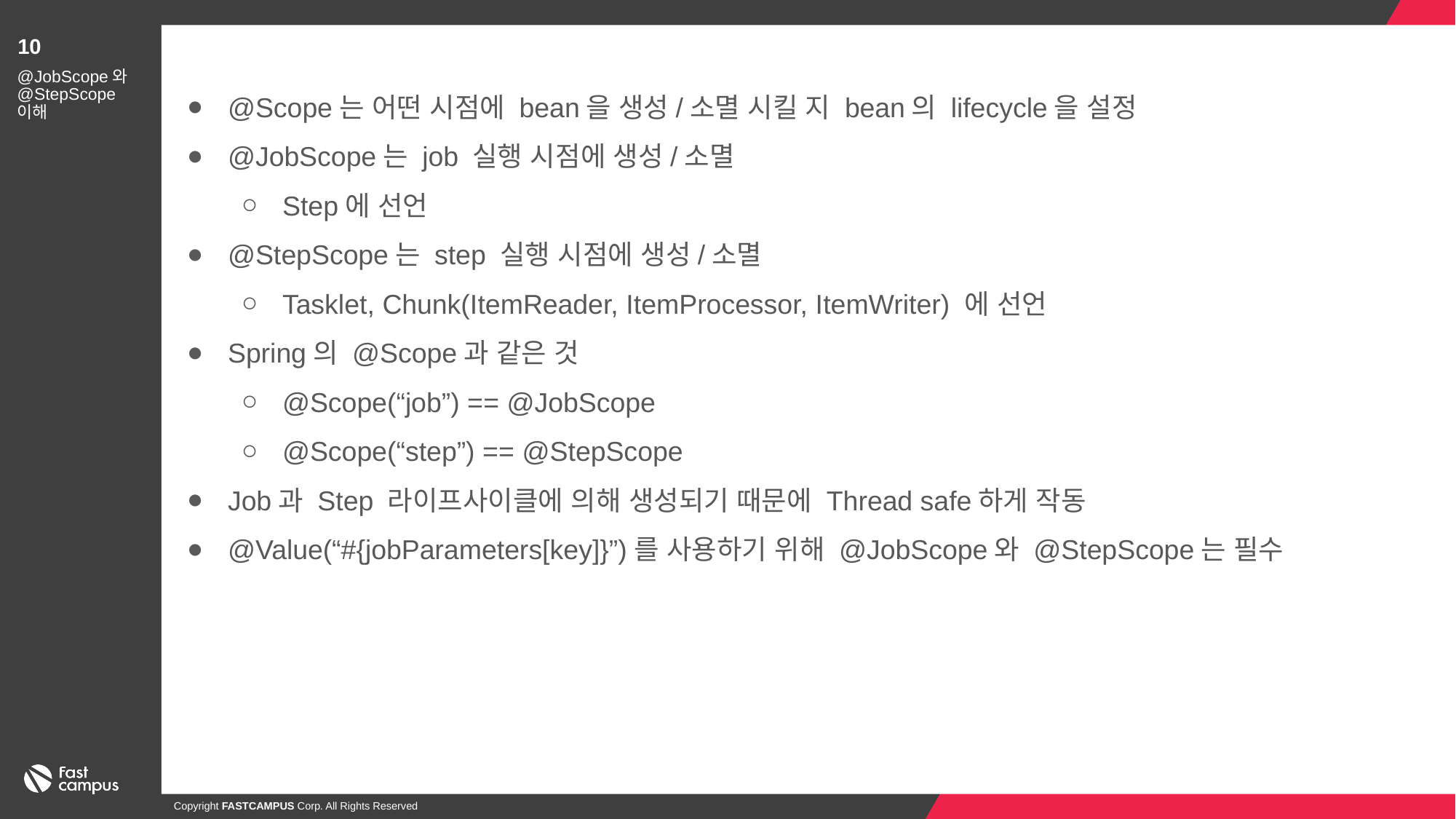

10
@Scope는 어떤 시점에 bean을 생성/소멸 시킬 지 bean의 lifecycle을 설정
@JobScope는 job 실행 시점에 생성/소멸
Step에 선언
@StepScope는 step 실행 시점에 생성/소멸
Tasklet, Chunk(ItemReader, ItemProcessor, ItemWriter) 에 선언
Spring의 @Scope과 같은 것
@Scope(“job”) == @JobScope
@Scope(“step”) == @StepScope
Job과 Step 라이프사이클에 의해 생성되기 때문에 Thread safe하게 작동
@Value(“#{jobParameters[key]}”)를 사용하기 위해 @JobScope와 @StepScope는 필수
@JobScope와
@StepScope
이해